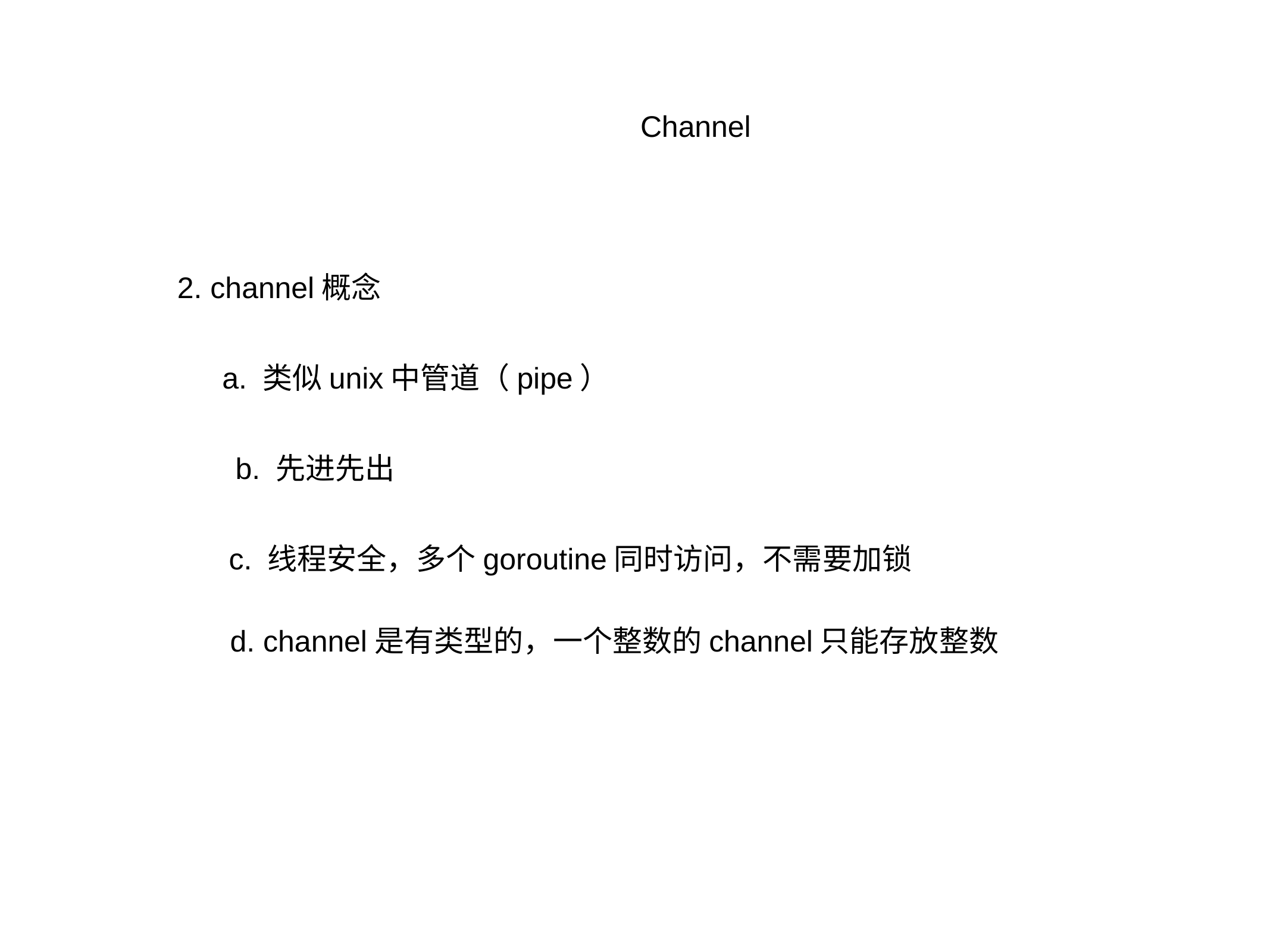

Channel
2. channel概念
a. 类似unix中管道（pipe）
b. 先进先出
c. 线程安全，多个goroutine同时访问，不需要加锁
d. channel是有类型的，一个整数的channel只能存放整数